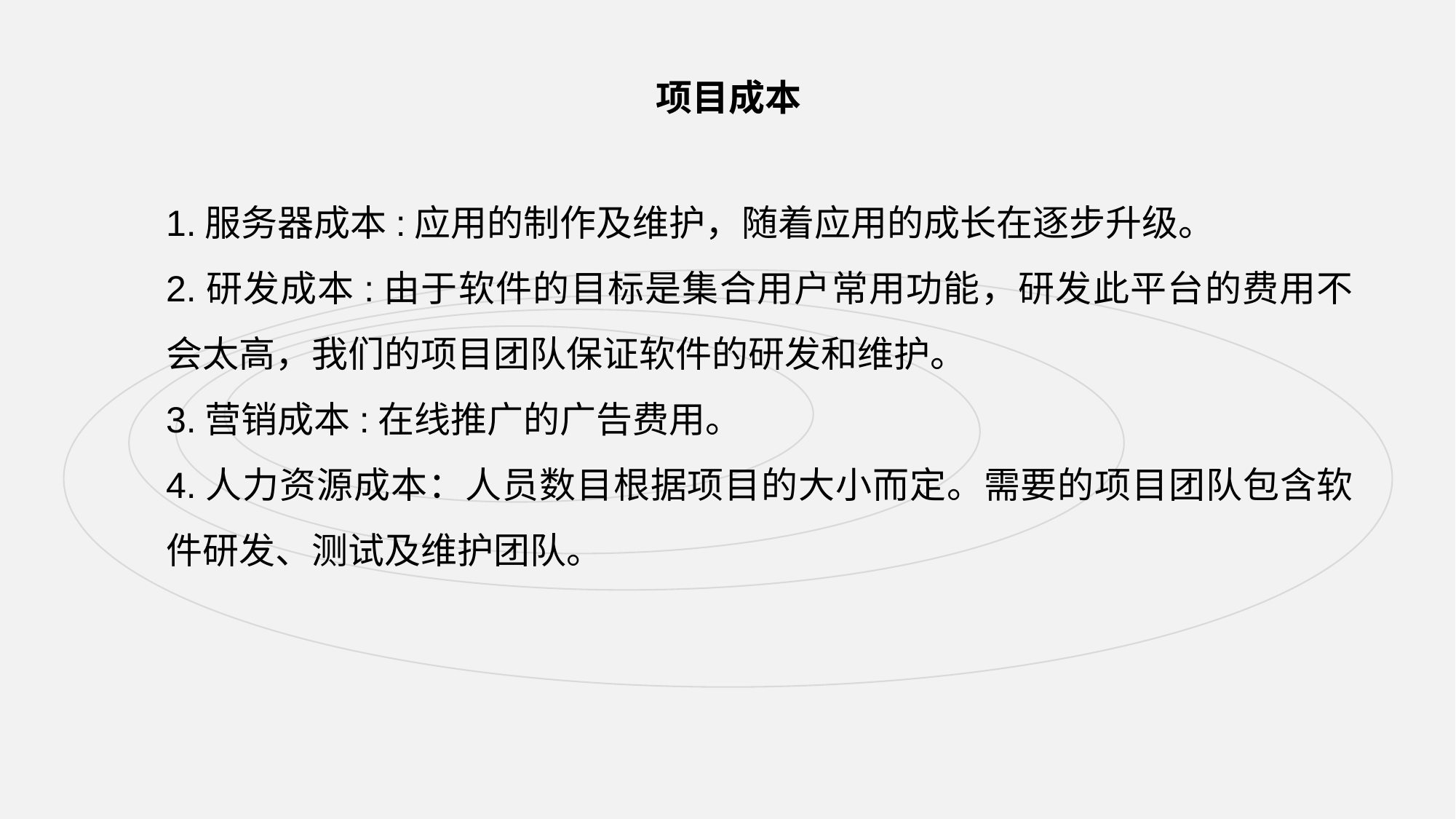

项目成本
1.服务器成本:应用的制作及维护，随着应用的成长在逐步升级。
2.研发成本:由于软件的目标是集合用户常用功能，研发此平台的费用不会太高，我们的项目团队保证软件的研发和维护。
3.营销成本:在线推广的广告费用。
4.人力资源成本：人员数目根据项目的大小而定。需要的项目团队包含软件研发、测试及维护团队。